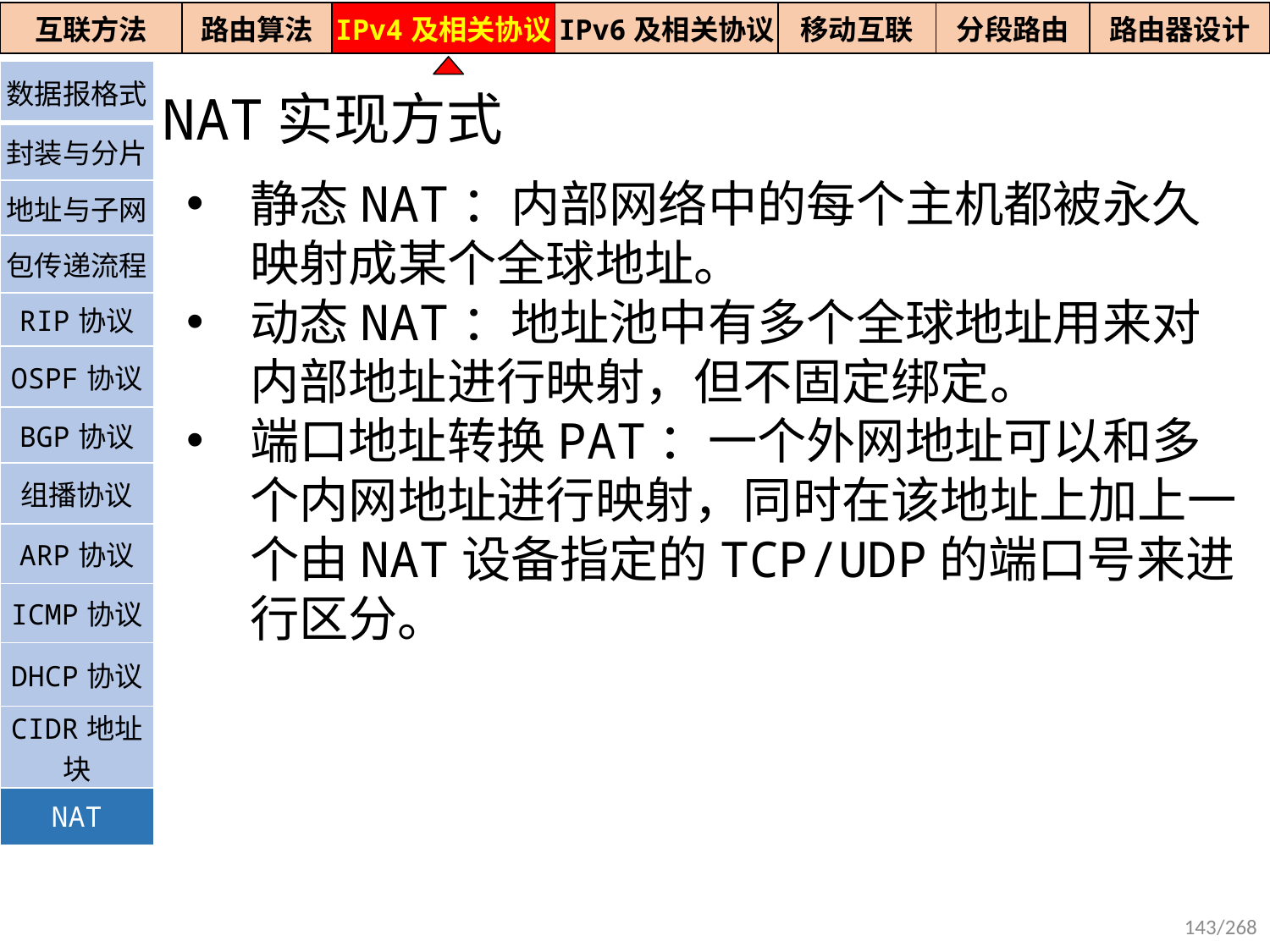

| 互联方法 | 路由算法 | IPv4及相关协议 | IPv6及相关协议 | 移动互联 | 分段路由 | 路由器设计 |
| --- | --- | --- | --- | --- | --- | --- |

| 数据报格式 |
| --- |
| 封装与分片 |
| 地址与子网 |
| 包传递流程 |
| RIP协议 |
| OSPF协议 |
| BGP协议 |
| 组播协议 |
| ARP协议 |
| ICMP协议 |
| DHCP协议 |
| CIDR地址块 |
| NAT |
NAT实现方式
静态NAT：内部网络中的每个主机都被永久映射成某个全球地址。
动态NAT：地址池中有多个全球地址用来对内部地址进行映射，但不固定绑定。
端口地址转换PAT：一个外网地址可以和多个内网地址进行映射，同时在该地址上加上一个由NAT设备指定的TCP/UDP的端口号来进行区分。
143/268